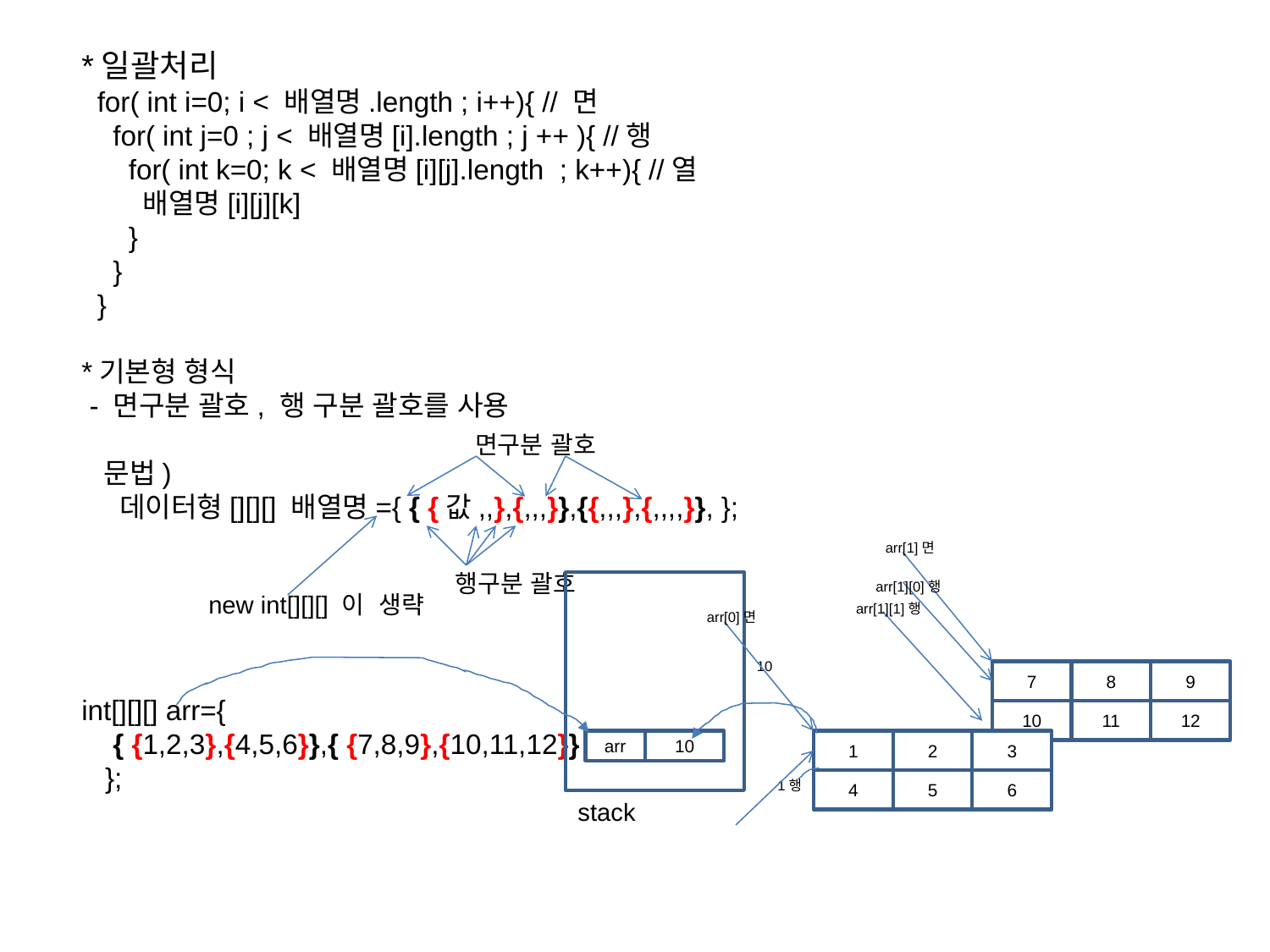

*일괄처리
  for( int i=0; i < 배열명.length ; i++){ // 면
    for( int j=0 ; j < 배열명[i].length ; j ++ ){ //행
      for( int k=0; k < 배열명[i][j].length  ; k++){ //열
       배열명[i][j][k]
      }
    }
  }

*기본형 형식
 - 면구분 괄호, 행 구분 괄호를 사용

  문법)
    데이터형[][][] 배열명={ { {값,,},{,,,}},{{,,,},{,,,,}}, };

int[][][] arr={
    { {1,2,3},{4,5,6}},{ {7,8,9},{10,11,12}}
   };

면구분 괄호
arr[1]면
행구분 괄호
arr[1][0]행

new int[][][] 이  생략
arr[1][1]행
arr[0]면
10

7
8
9
10
11
12

arr
10
1
2
3

4
5
6
1행
stack